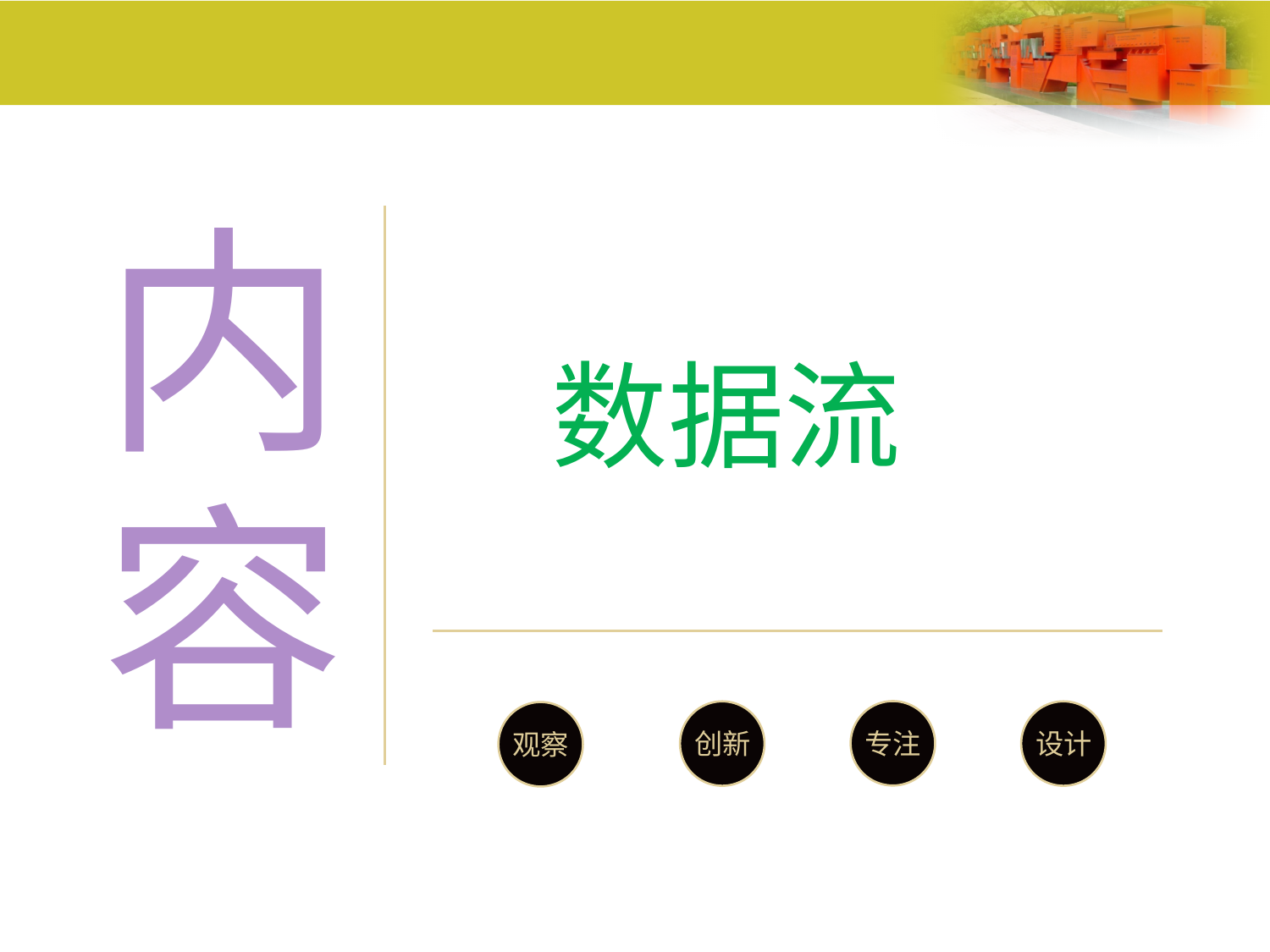

内
数据流
容

专注

创新

设计

观察